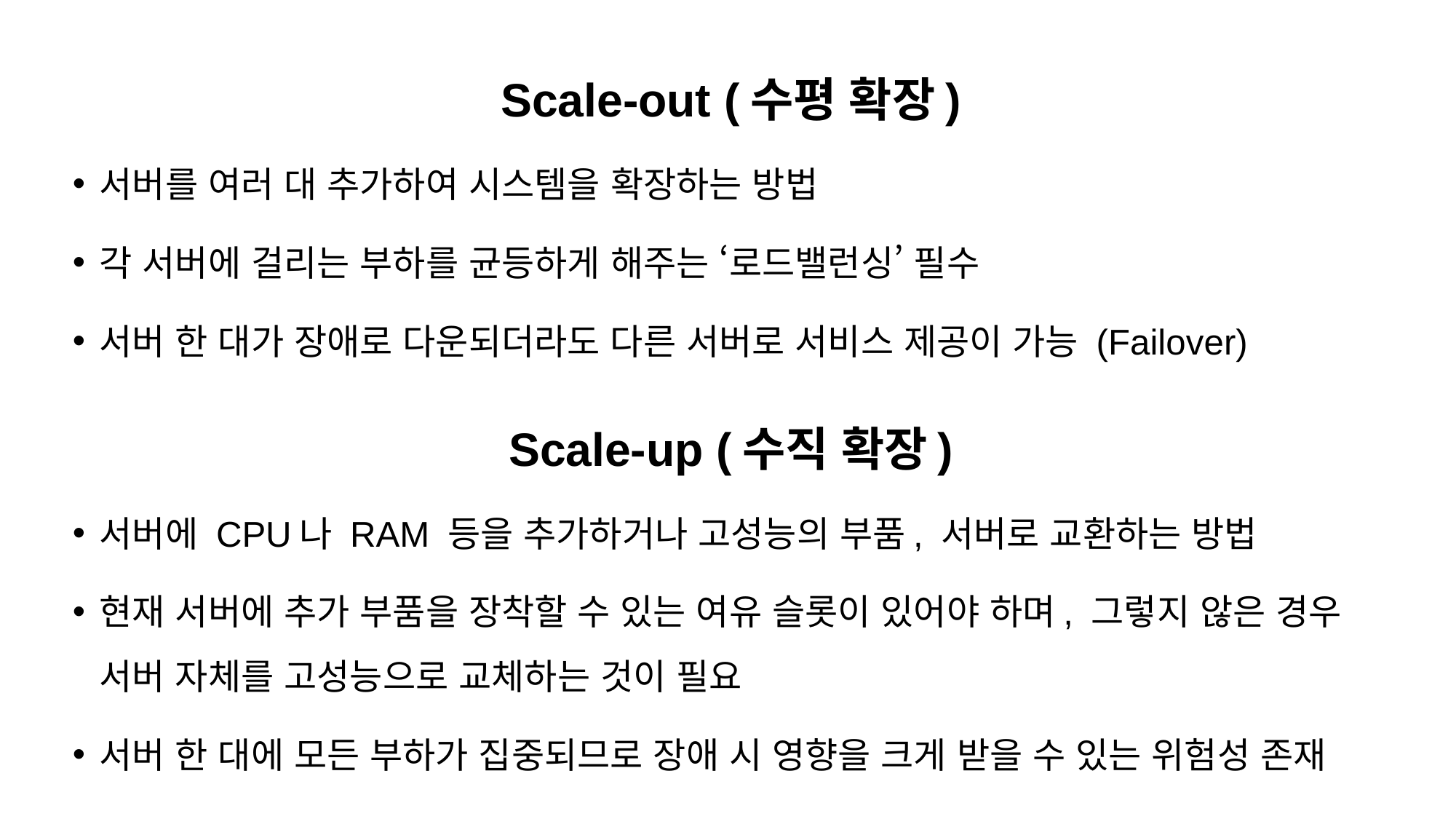

Scale-out (수평 확장)
서버를 여러 대 추가하여 시스템을 확장하는 방법
각 서버에 걸리는 부하를 균등하게 해주는 ‘로드밸런싱’ 필수
서버 한 대가 장애로 다운되더라도 다른 서버로 서비스 제공이 가능 (Failover)

Scale-up (수직 확장)
서버에 CPU나 RAM 등을 추가하거나 고성능의 부품, 서버로 교환하는 방법
현재 서버에 추가 부품을 장착할 수 있는 여유 슬롯이 있어야 하며, 그렇지 않은 경우 서버 자체를 고성능으로 교체하는 것이 필요
서버 한 대에 모든 부하가 집중되므로 장애 시 영향을 크게 받을 수 있는 위험성 존재